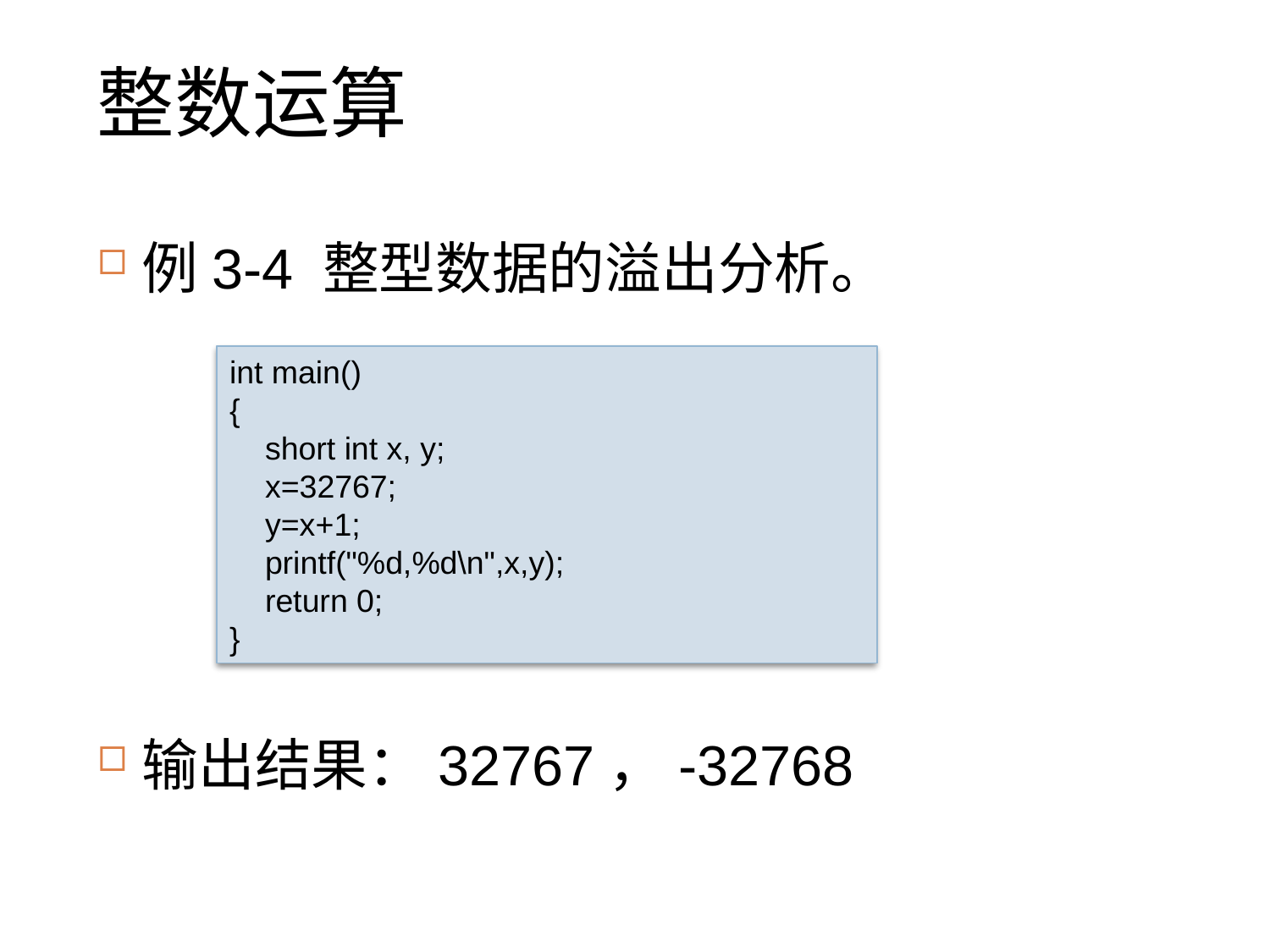

# 整数运算
例3-4 整型数据的溢出分析。

输出结果：32767，-32768
int main()
{
    short int x, y;
    x=32767;
    y=x+1;
    printf("%d,%d\n",x,y);
    return 0;
}